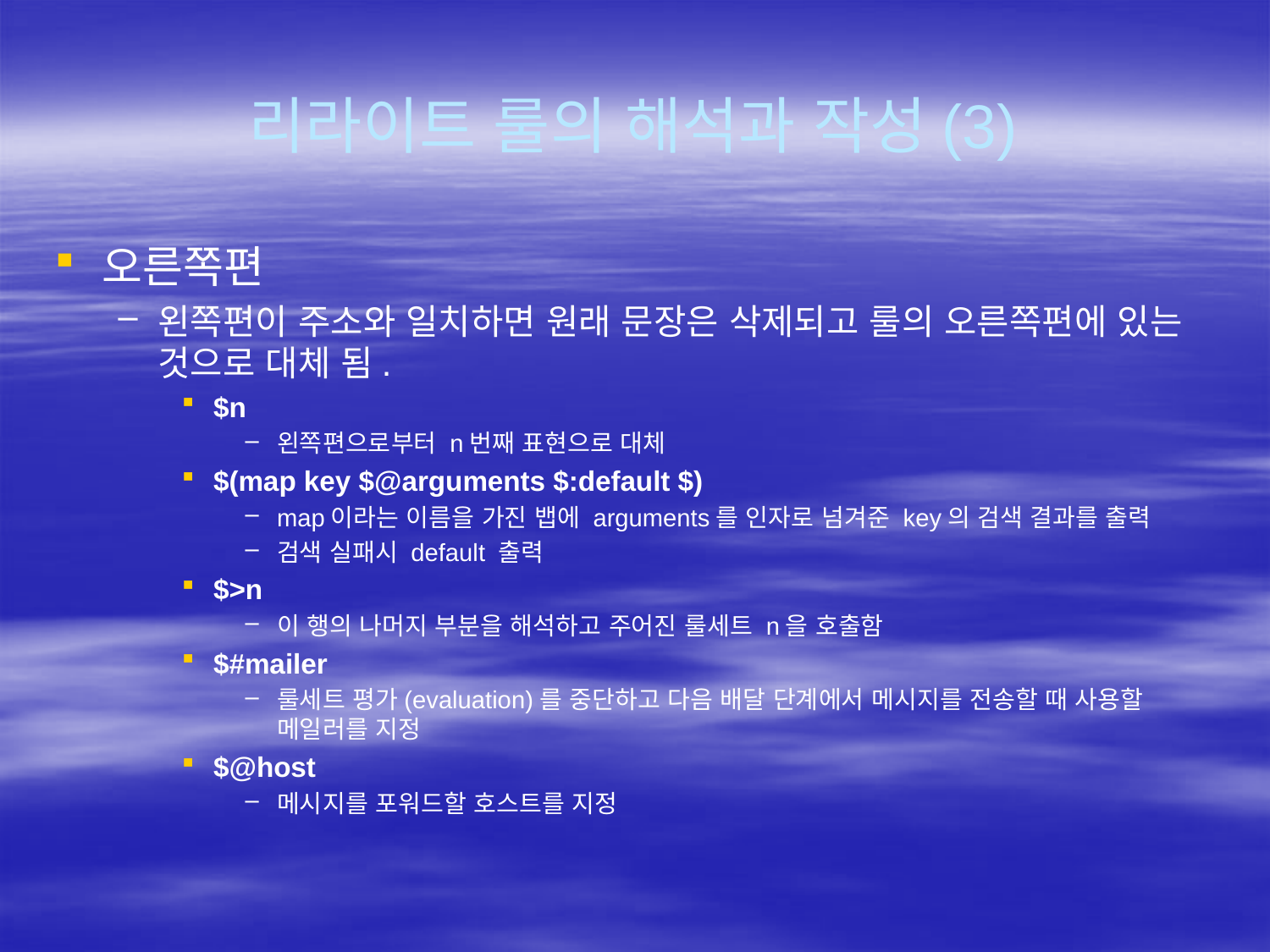

# 리라이트 룰의 해석과 작성(3)
오른쪽편
왼쪽편이 주소와 일치하면 원래 문장은 삭제되고 룰의 오른쪽편에 있는 것으로 대체 됨.
$n
왼쪽편으로부터 n번째 표현으로 대체
$(map key $@arguments $:default $)
map이라는 이름을 가진 뱁에 arguments를 인자로 넘겨준 key의 검색 결과를 출력
검색 실패시 default 출력
$>n
이 행의 나머지 부분을 해석하고 주어진 룰세트 n을 호출함
$#mailer
룰세트 평가(evaluation)를 중단하고 다음 배달 단계에서 메시지를 전송할 때 사용할 메일러를 지정
$@host
메시지를 포워드할 호스트를 지정